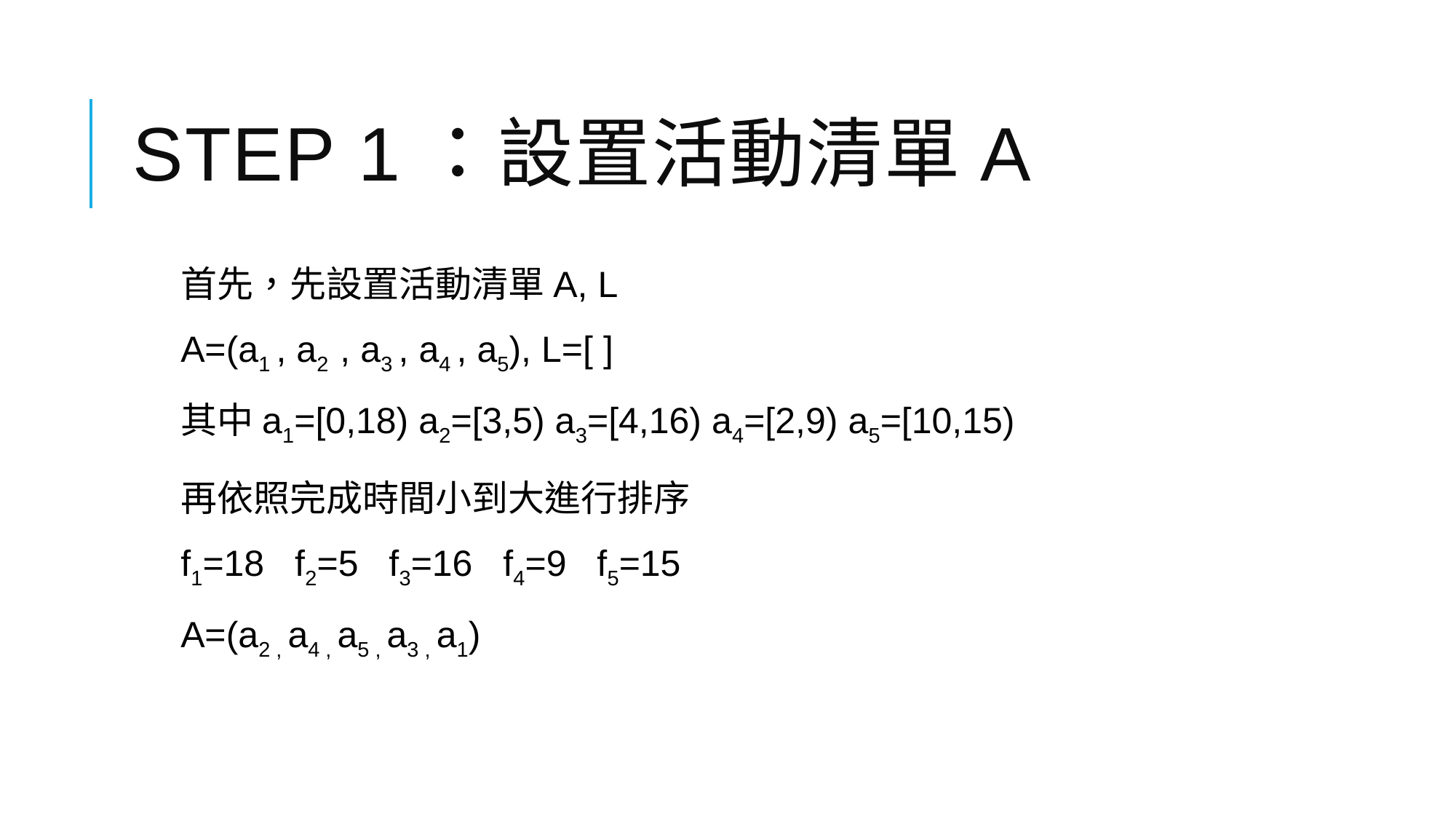

# Step 1：設置活動清單A
首先，先設置活動清單A, L
A=(a1 , a2  , a3 , a4 , a5), L=[ ]
其中a1=[0,18) a2=[3,5) a3=[4,16) a4=[2,9) a5=[10,15)
再依照完成時間小到大進行排序
f1=18   f2=5   f3=16   f4=9   f5=15
A=(a2 , a4 , a5 , a3 , a1)